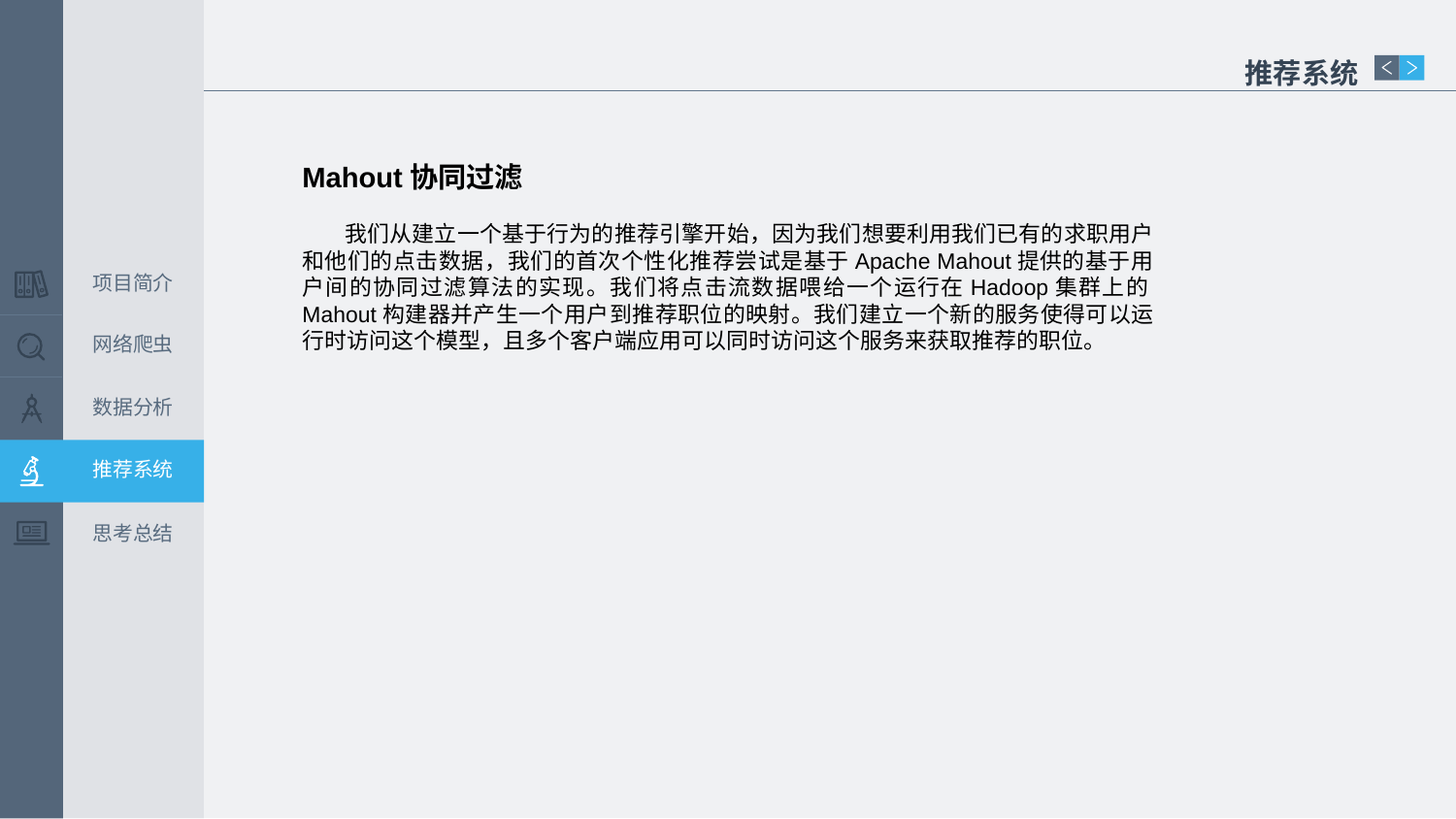

推荐系统

Mahout协同过滤
我们从建立一个基于行为的推荐引擎开始，因为我们想要利用我们已有的求职用户和他们的点击数据，我们的首次个性化推荐尝试是基于Apache Mahout提供的基于用户间的协同过滤算法的实现。我们将点击流数据喂给一个运行在Hadoop集群上的Mahout构建器并产生一个用户到推荐职位的映射。我们建立一个新的服务使得可以运行时访问这个模型，且多个客户端应用可以同时访问这个服务来获取推荐的职位。
项目简介

网络爬虫

数据分析

推荐系统

思考总结